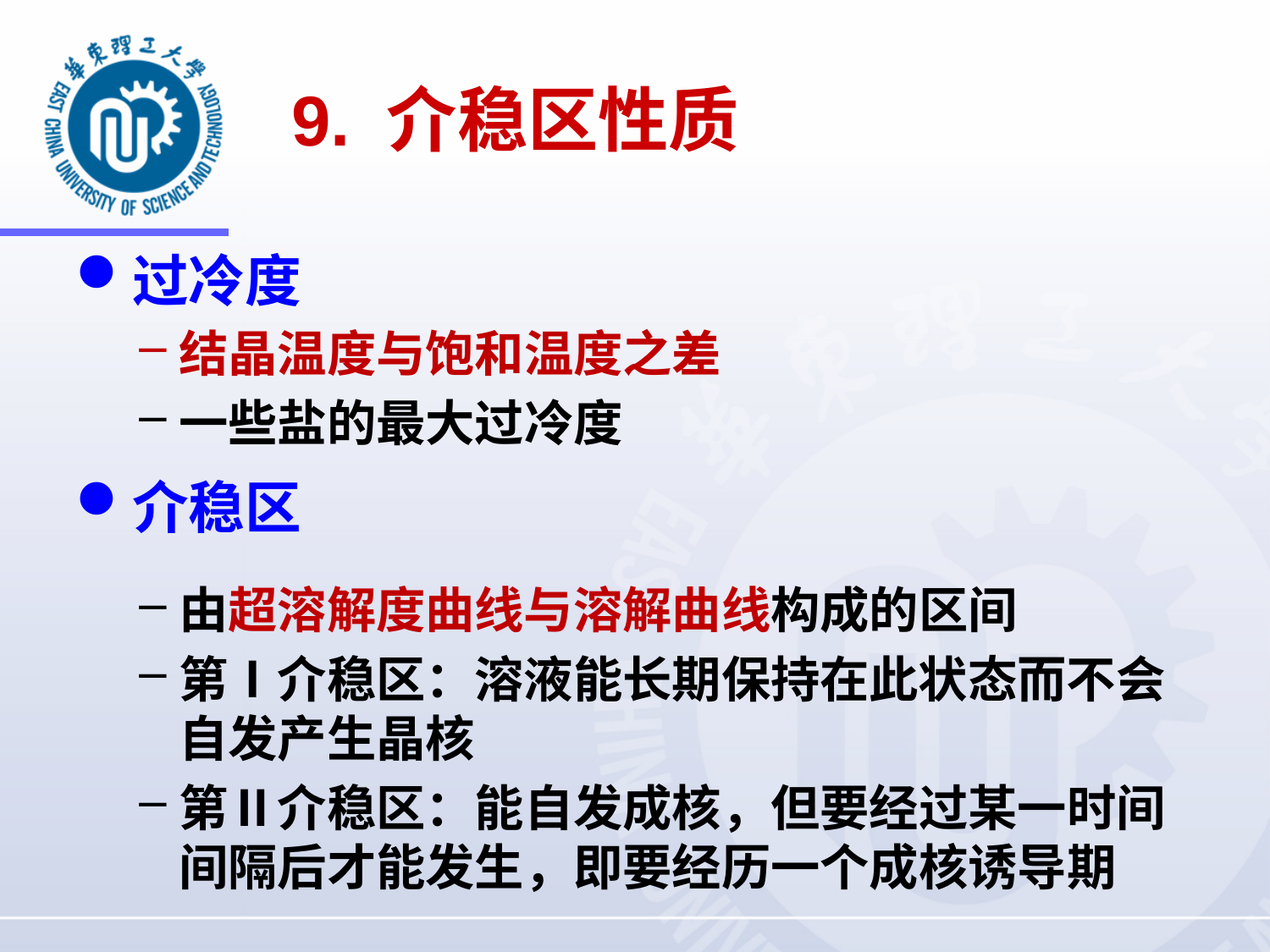

# 9. 介稳区性质
过冷度
结晶温度与饱和温度之差
一些盐的最大过冷度
介稳区
由超溶解度曲线与溶解曲线构成的区间
第Ⅰ介稳区：溶液能长期保持在此状态而不会自发产生晶核
第Ⅱ介稳区：能自发成核，但要经过某一时间间隔后才能发生，即要经历一个成核诱导期